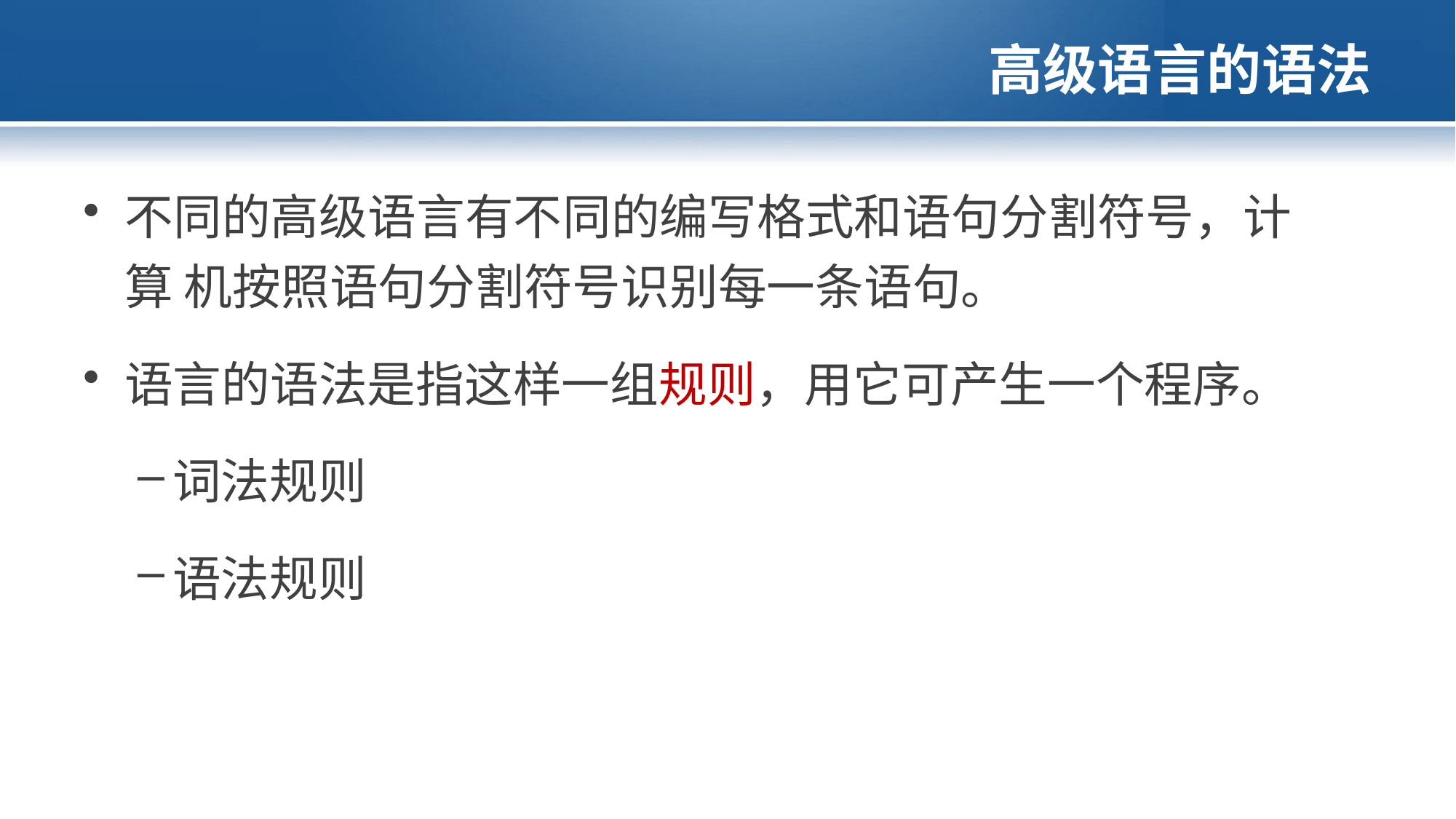

# 高级语言的语法
不同的高级语言有不同的编写格式和语句分割符号，计算 机按照语句分割符号识别每一条语句。
语言的语法是指这样一组规则，用它可产生一个程序。
词法规则
语法规则